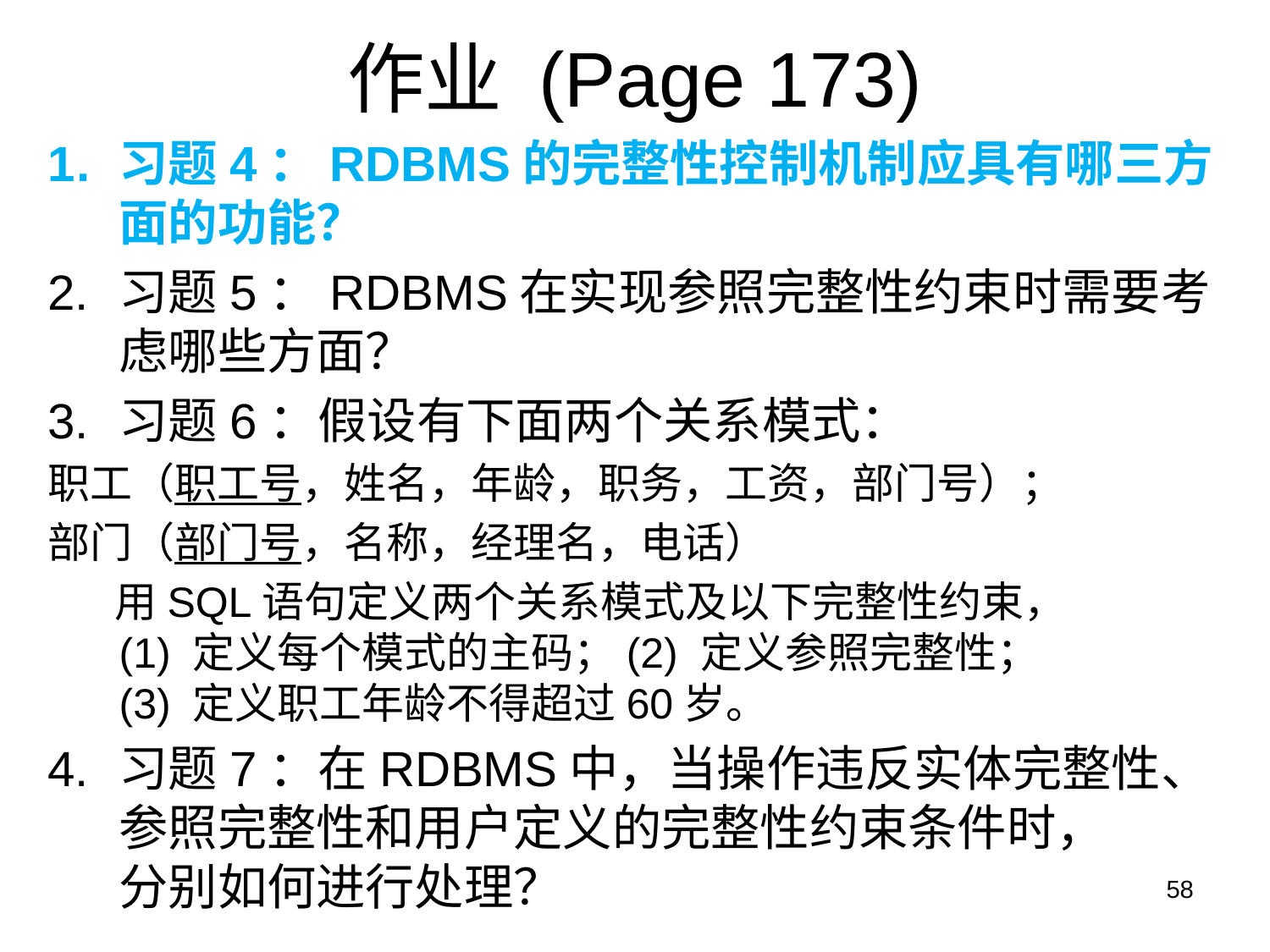

# 作业 (Page 173)
习题4：RDBMS的完整性控制机制应具有哪三方面的功能？
习题5：RDBMS在实现参照完整性约束时需要考虑哪些方面？
习题6：假设有下面两个关系模式：
职工（职工号，姓名，年龄，职务，工资，部门号）；
部门（部门号，名称，经理名，电话）
      用SQL语句定义两个关系模式及以下完整性约束，
(1) 定义每个模式的主码；(2) 定义参照完整性；
(3) 定义职工年龄不得超过60岁。
习题7：在RDBMS中，当操作违反实体完整性、
参照完整性和用户定义的完整性约束条件时，
分别如何进行处理？
58